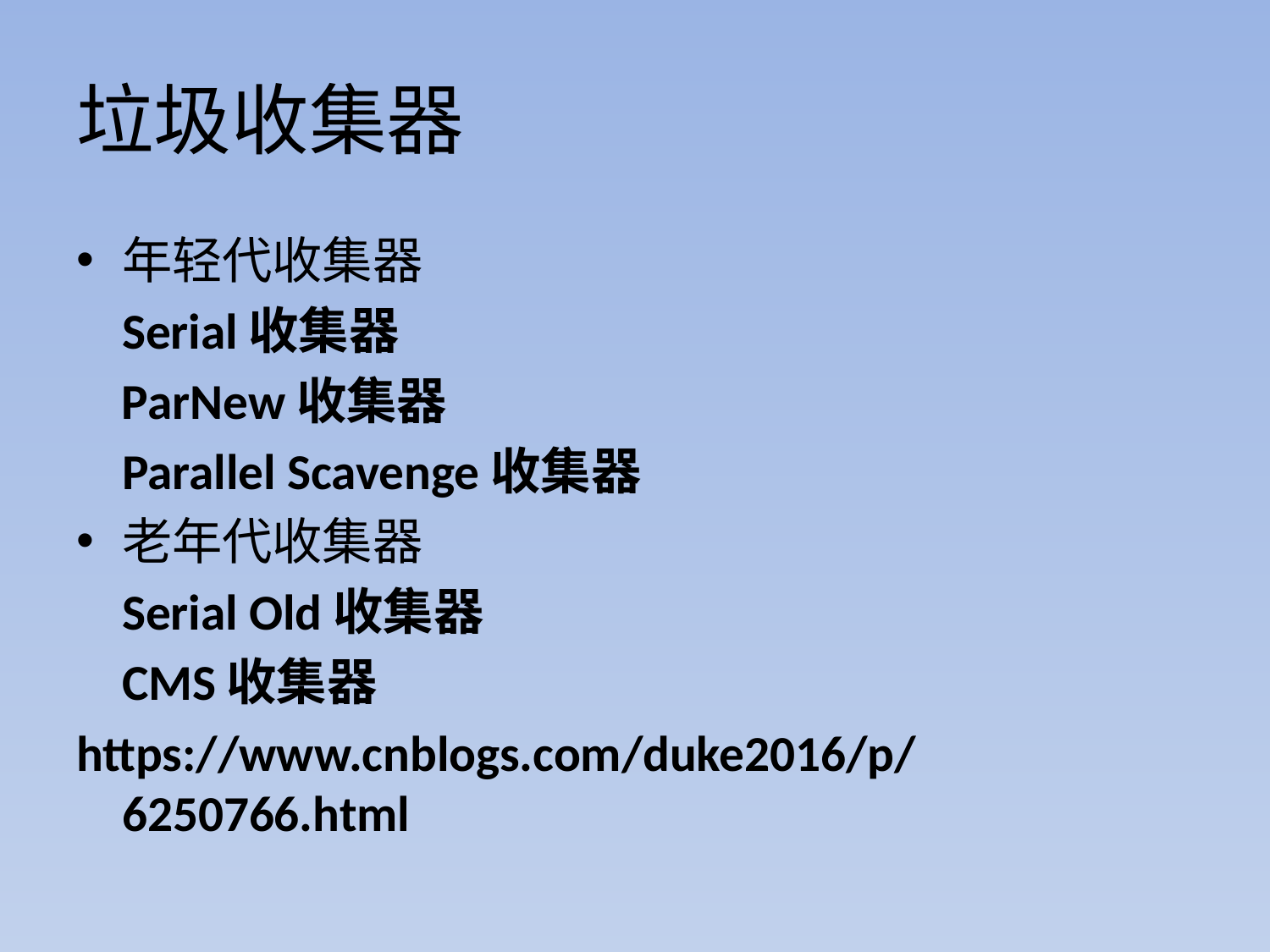

# 垃圾收集器
年轻代收集器
	Serial收集器
    ParNew收集器
	Parallel Scavenge收集器
老年代收集器
	Serial Old收集器
	CMS收集器
https://www.cnblogs.com/duke2016/p/6250766.html